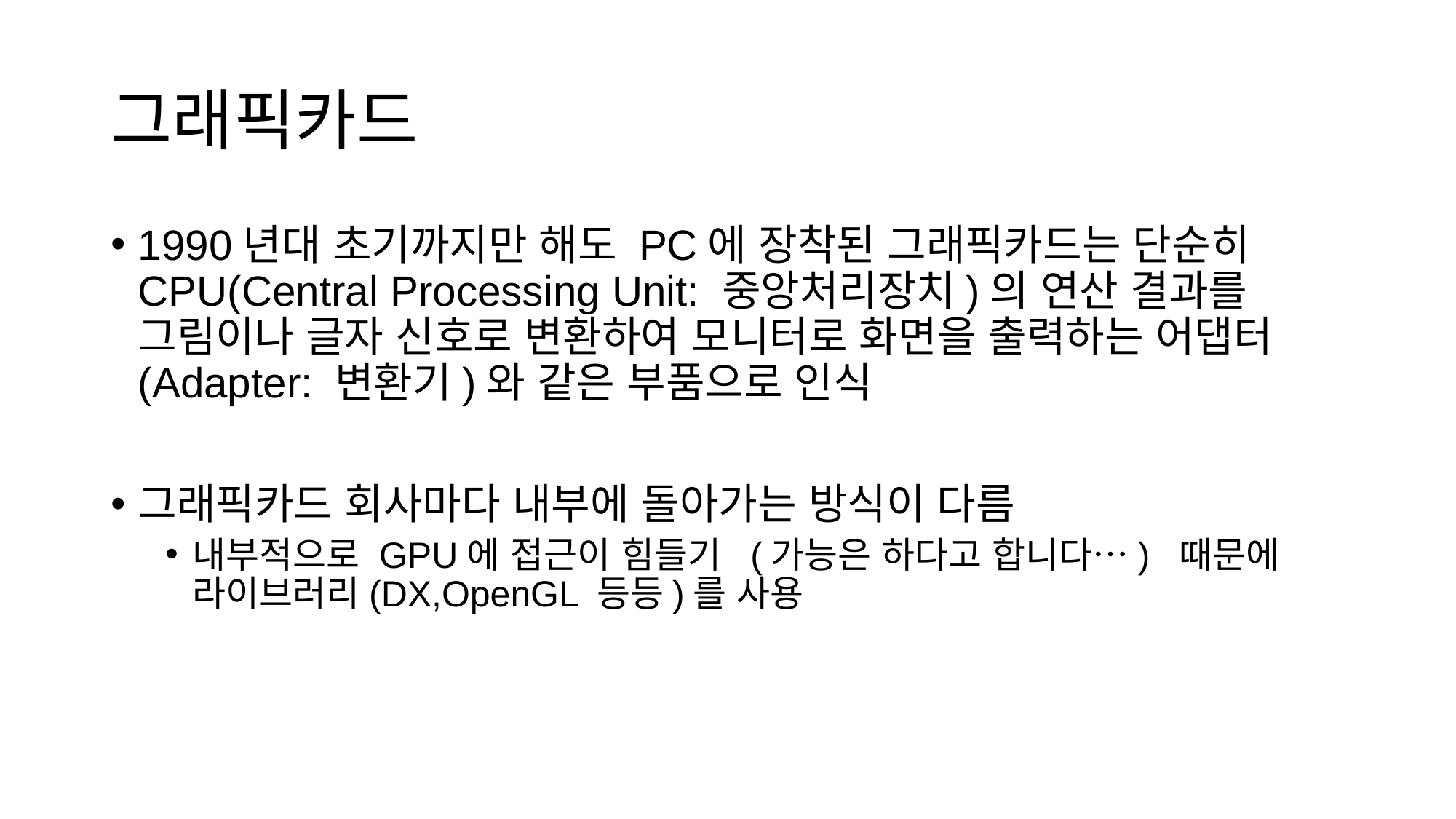

# 그래픽카드
1990년대 초기까지만 해도 PC에 장착된 그래픽카드는 단순히 CPU(Central Processing Unit: 중앙처리장치)의 연산 결과를 그림이나 글자 신호로 변환하여 모니터로 화면을 출력하는 어댑터(Adapter: 변환기)와 같은 부품으로 인식

그래픽카드 회사마다 내부에 돌아가는 방식이 다름
내부적으로 GPU에 접근이 힘들기  (가능은 하다고 합니다…)  때문에 라이브러리(DX,OpenGL 등등)를 사용